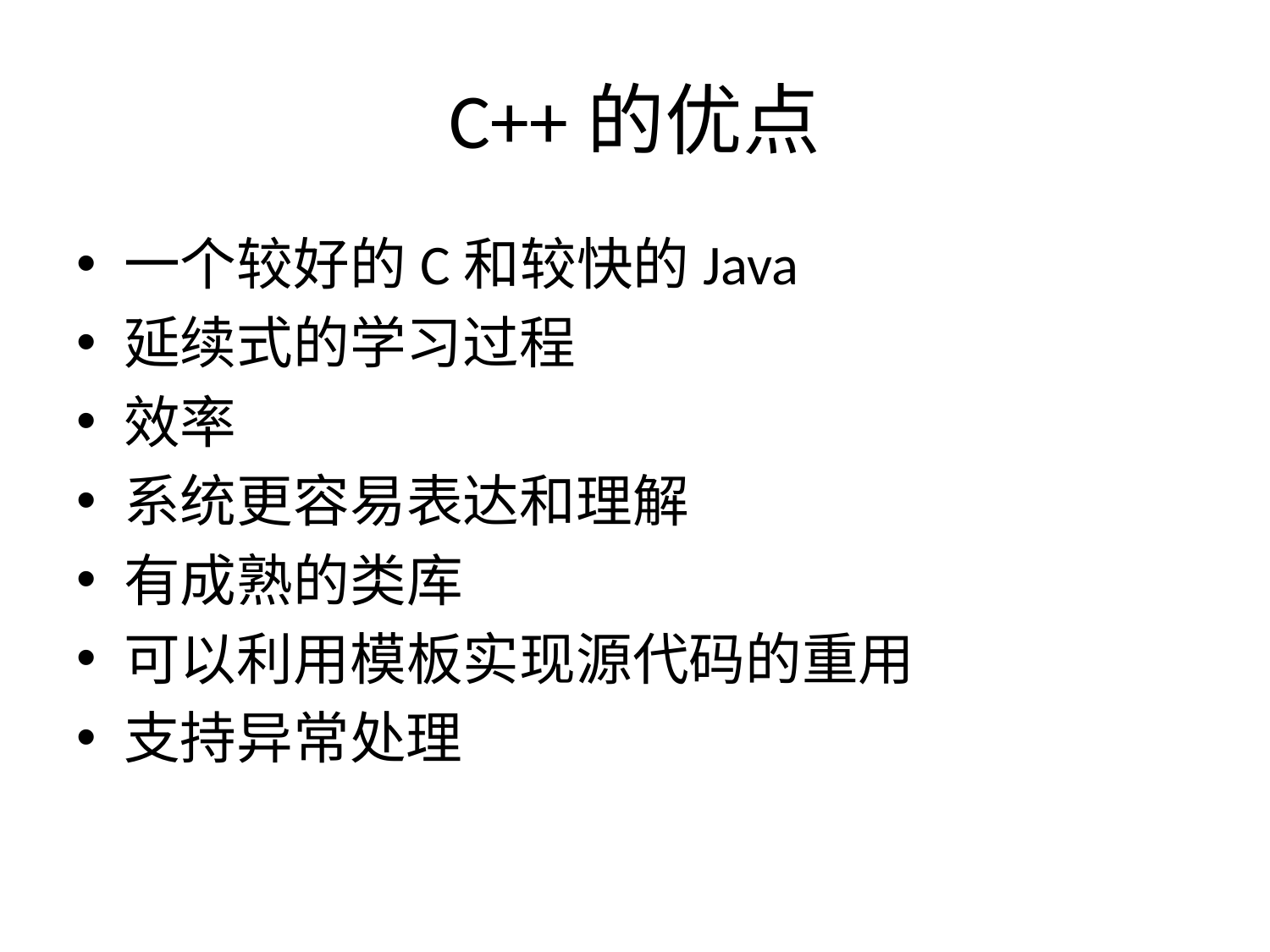

# C++的优点
一个较好的C和较快的Java
延续式的学习过程
效率
系统更容易表达和理解
有成熟的类库
可以利用模板实现源代码的重用
支持异常处理